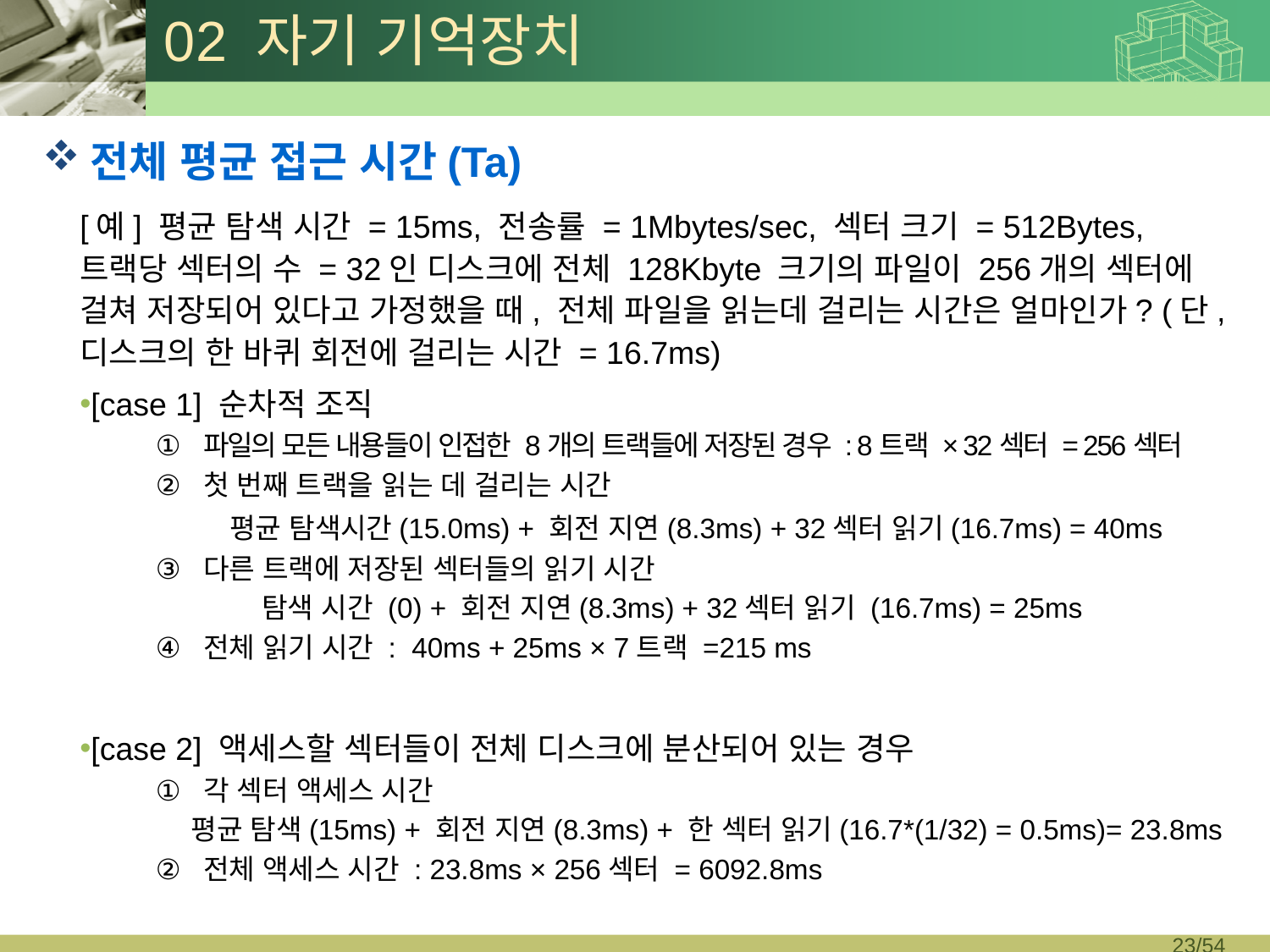

# 02 자기 기억장치
전체 평균 접근 시간(Ta)
[예] 평균 탐색 시간 = 15ms, 전송률 = 1Mbytes/sec, 섹터 크기 = 512Bytes, 트랙당 섹터의 수 = 32인 디스크에 전체 128Kbyte 크기의 파일이 256개의 섹터에 걸쳐 저장되어 있다고 가정했을 때, 전체 파일을 읽는데 걸리는 시간은 얼마인가? (단, 디스크의 한 바퀴 회전에 걸리는 시간 = 16.7ms)
[case 1] 순차적 조직
파일의 모든 내용들이 인접한 8개의 트랙들에 저장된 경우 : 8트랙 × 32섹터 = 256섹터
첫 번째 트랙을 읽는 데 걸리는 시간
	평균 탐색시간(15.0ms) + 회전 지연(8.3ms) + 32섹터 읽기(16.7ms) = 40ms
다른 트랙에 저장된 섹터들의 읽기 시간
탐색 시간 (0) + 회전 지연(8.3ms) + 32섹터 읽기 (16.7ms) = 25ms
전체 읽기 시간 :  40ms + 25ms × 7트랙 =215 ms

[case 2] 액세스할 섹터들이 전체 디스크에 분산되어 있는 경우
각 섹터 액세스 시간
        평균 탐색(15ms) + 회전 지연(8.3ms) + 한 섹터 읽기(16.7*(1/32) = 0.5ms)= 23.8ms
전체 액세스 시간 : 23.8ms × 256섹터 = 6092.8ms